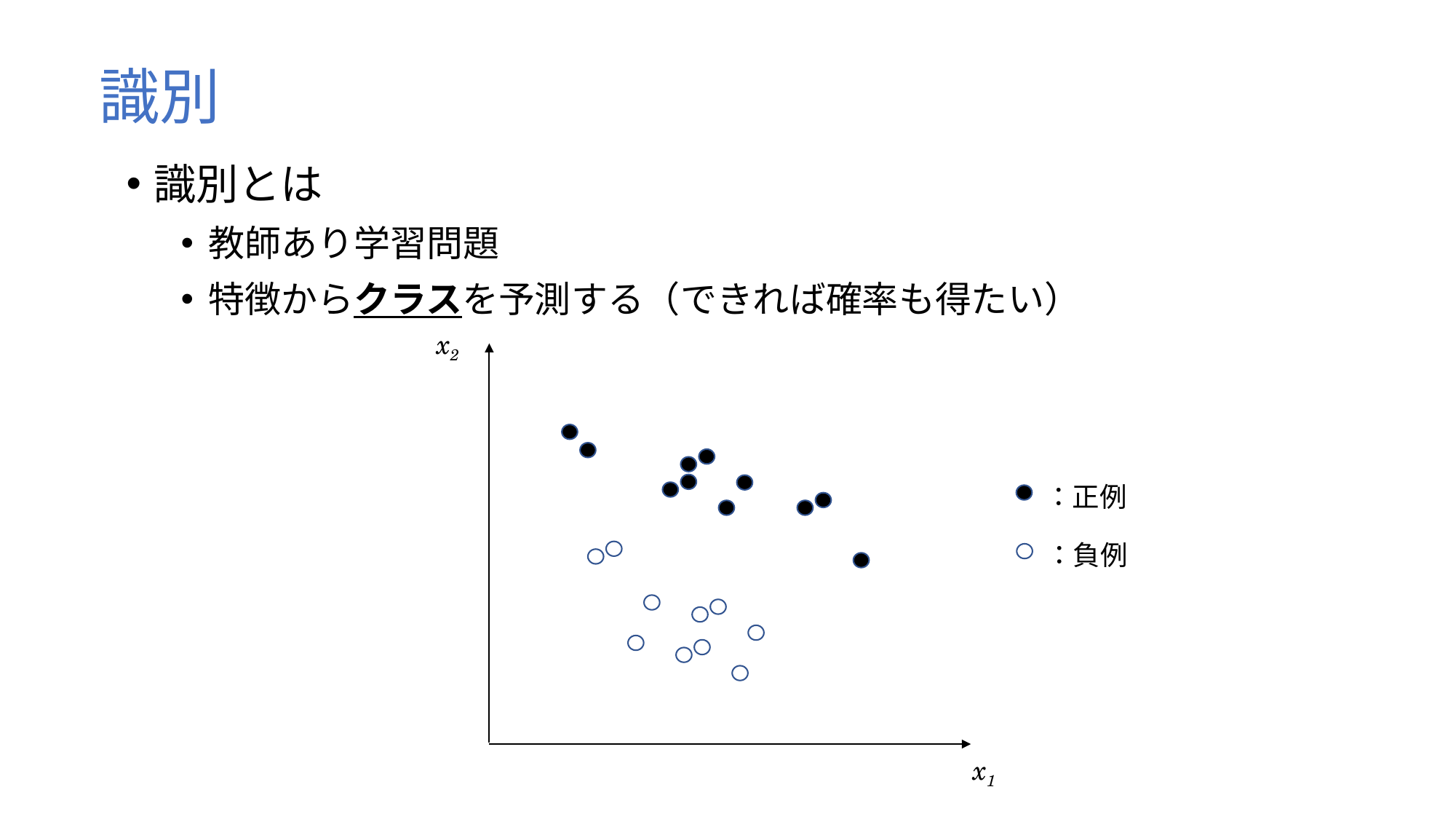

# 識別
識別とは
教師あり学習問題
特徴からクラスを予測する（できれば確率も得たい）

x2

：正例

：負例

x1